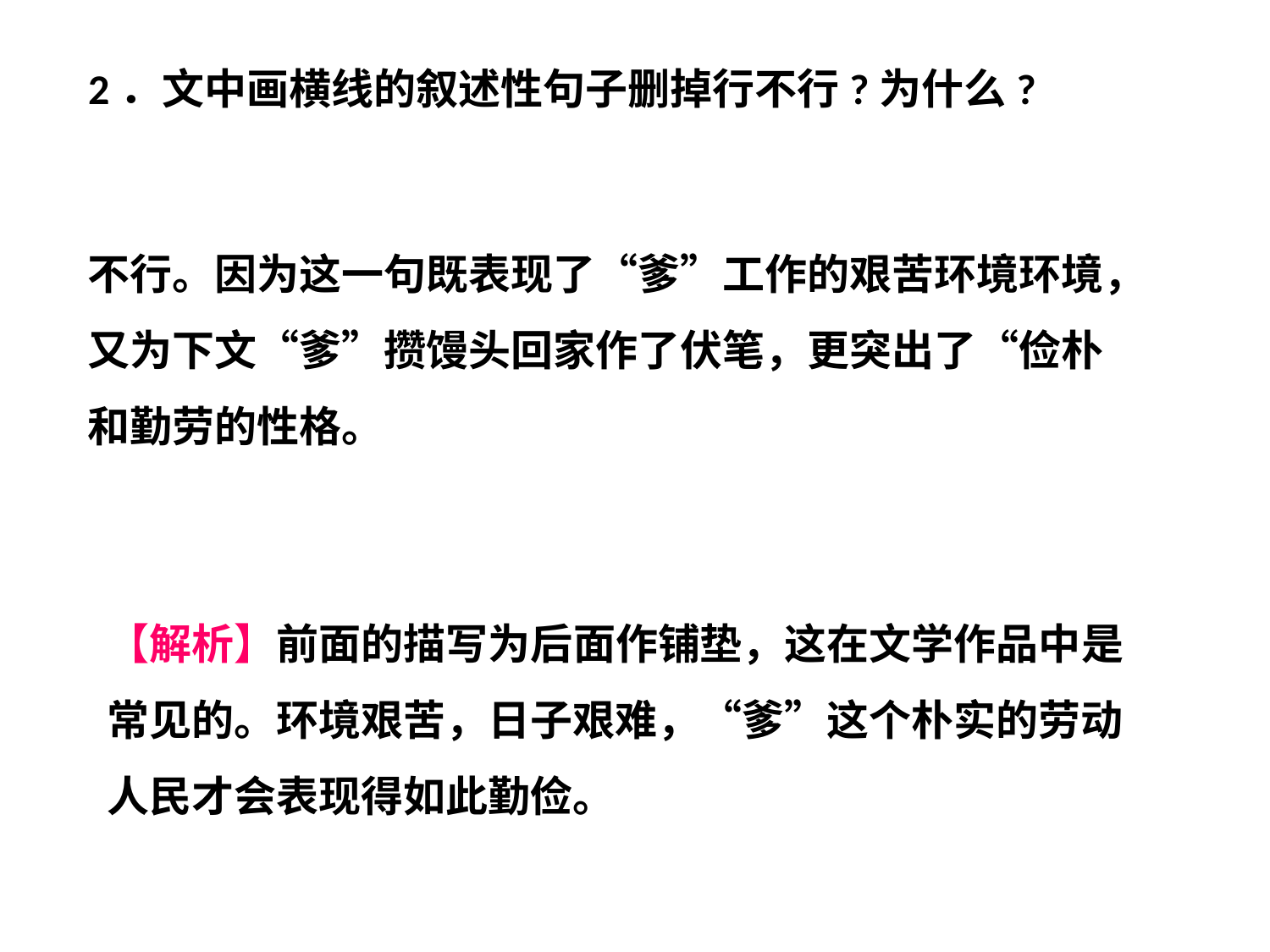

2．文中画横线的叙述性句子删掉行不行?为什么?
不行。因为这一句既表现了“爹”工作的艰苦环境环境，又为下文“爹”攒馒头回家作了伏笔，更突出了“俭朴和勤劳的性格。
【解析】前面的描写为后面作铺垫，这在文学作品中是常见的。环境艰苦，日子艰难，“爹”这个朴实的劳动人民才会表现得如此勤俭。